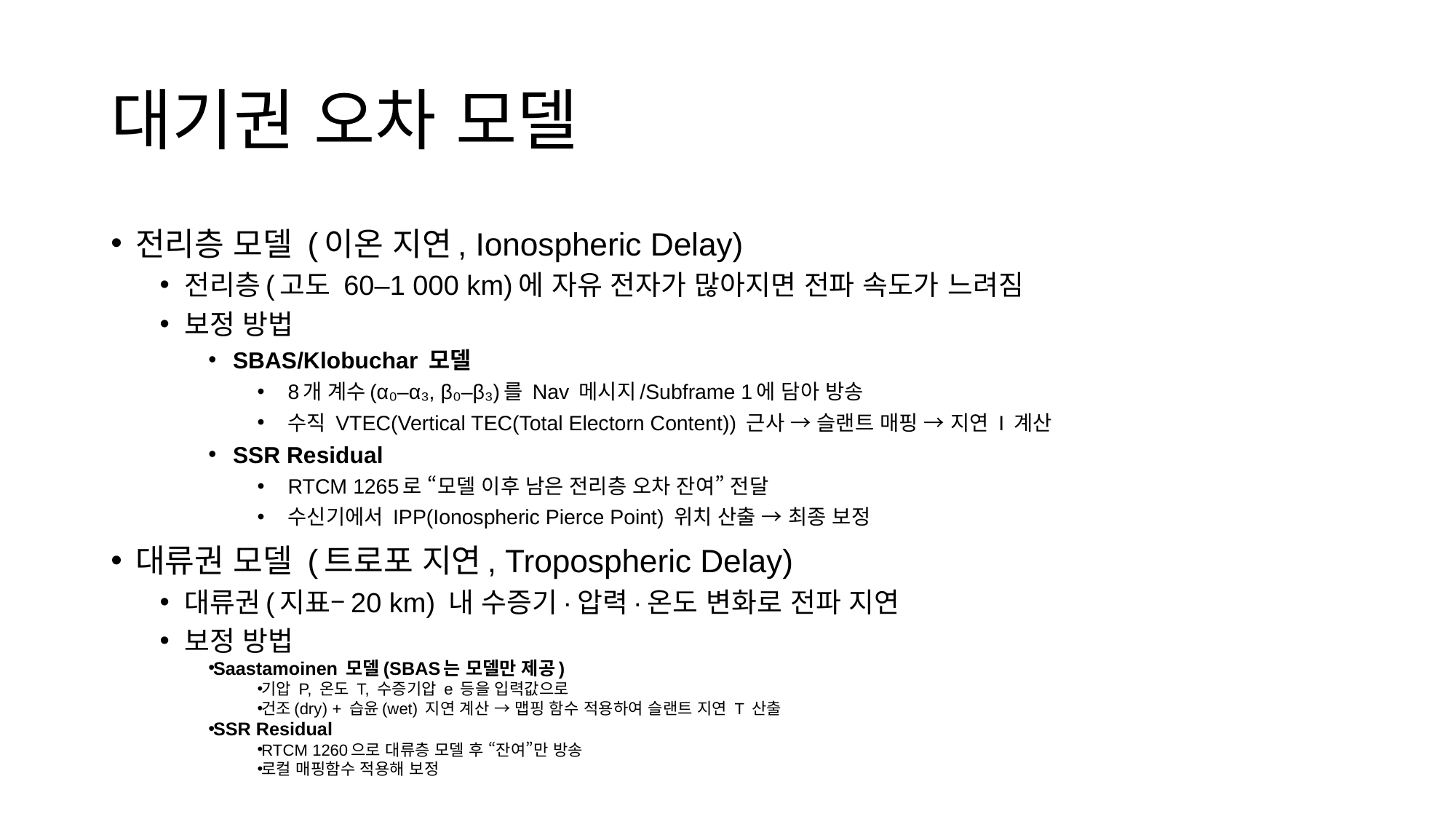

# 대기권 오차 모델
전리층 모델 (이온 지연, Ionospheric Delay)
전리층(고도 60–1 000 km)에 자유 전자가 많아지면 전파 속도가 느려짐
보정 방법
SBAS/Klobuchar 모델
8개 계수(α₀–α₃, β₀–β₃)를 Nav 메시지/Subframe 1에 담아 방송
수직 VTEC(Vertical TEC(Total Electorn Content)) 근사 → 슬랜트 매핑 → 지연 I 계산
SSR Residual
RTCM 1265로 “모델 이후 남은 전리층 오차 잔여” 전달
수신기에서 IPP(Ionospheric Pierce Point) 위치 산출 → 최종 보정
대류권 모델 (트로포 지연, Tropospheric Delay)
대류권(지표–20 km) 내 수증기·압력·온도 변화로 전파 지연
보정 방법
Saastamoinen 모델(SBAS는 모델만 제공)
기압 P, 온도 T, 수증기압 e 등을 입력값으로
건조(dry) + 습윤(wet) 지연 계산 → 맵핑 함수 적용하여 슬랜트 지연 T 산출
SSR Residual
RTCM 1260으로 대류층 모델 후 “잔여”만 방송
로컬 매핑함수 적용해 보정